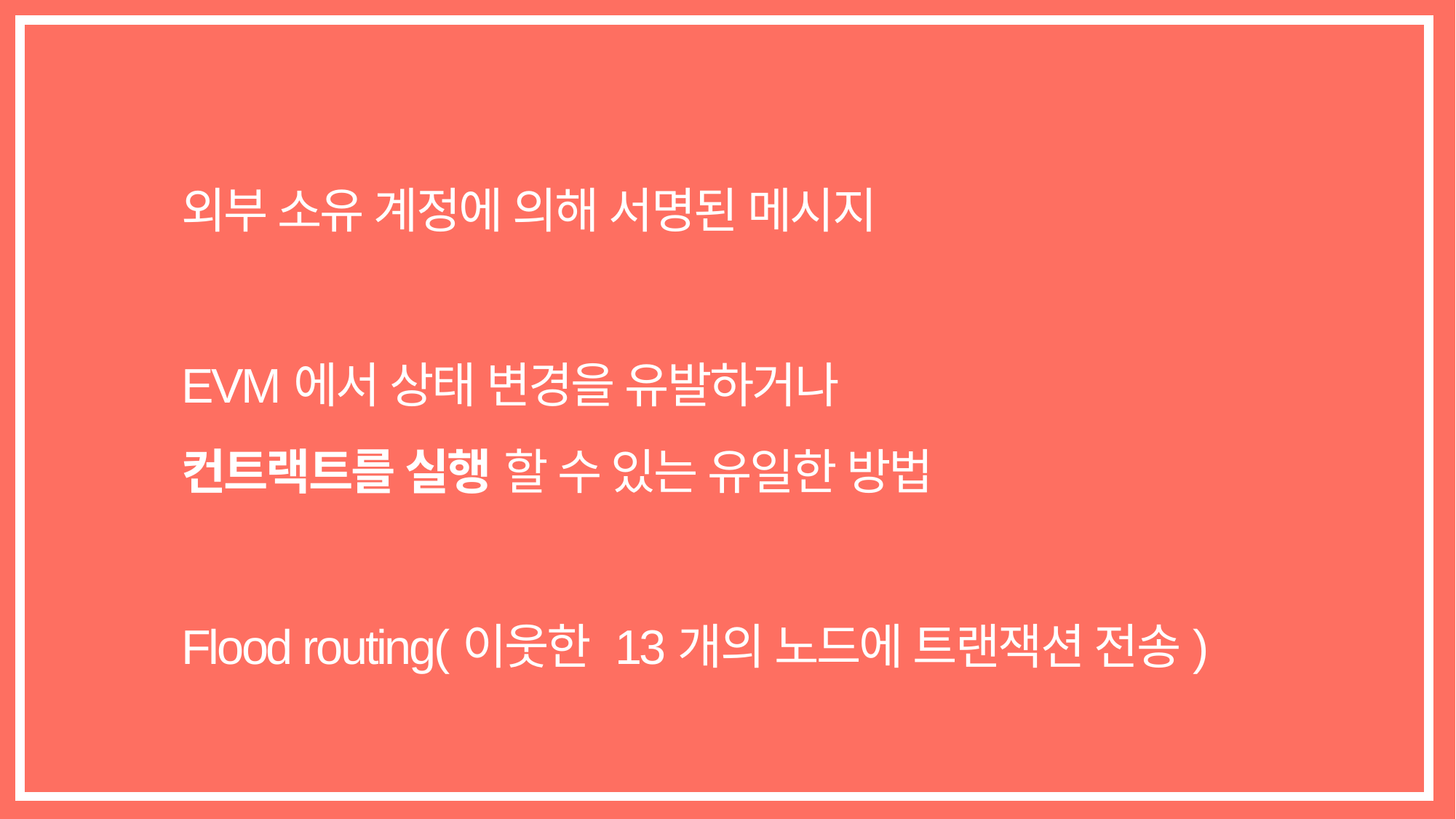

외부 소유 계정에 의해 서명된 메시지

EVM에서 상태 변경을 유발하거나
컨트랙트를 실행 할 수 있는 유일한 방법

Flood routing(이웃한 13개의 노드에 트랜잭션 전송)